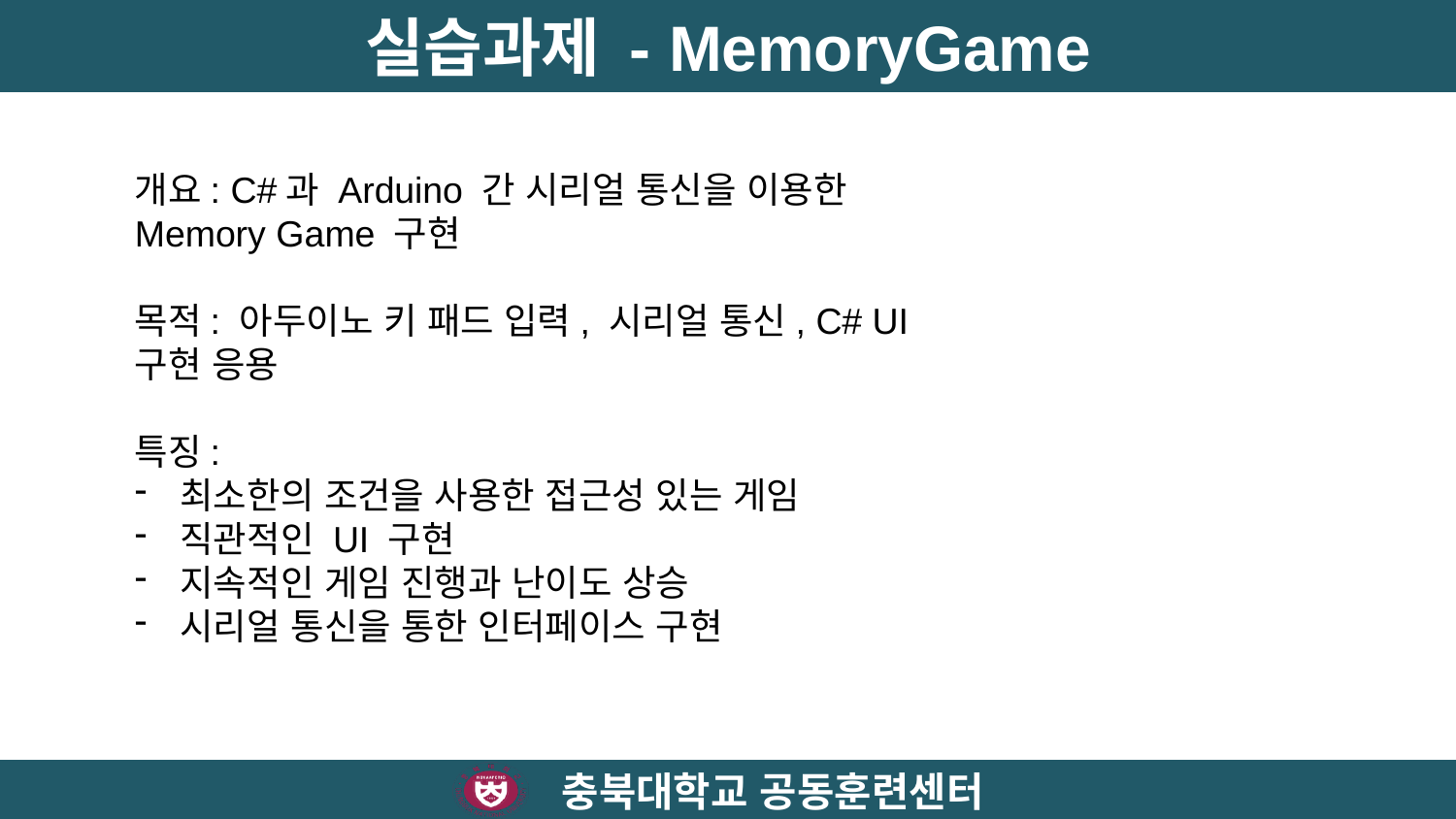

# 실습과제 - MemoryGame
개요: C#과 Arduino 간 시리얼 통신을 이용한 Memory Game 구현

목적: 아두이노 키 패드 입력, 시리얼 통신, C# UI 구현 응용

특징:
최소한의 조건을 사용한 접근성 있는 게임
직관적인 UI 구현
지속적인 게임 진행과 난이도 상승
시리얼 통신을 통한 인터페이스 구현